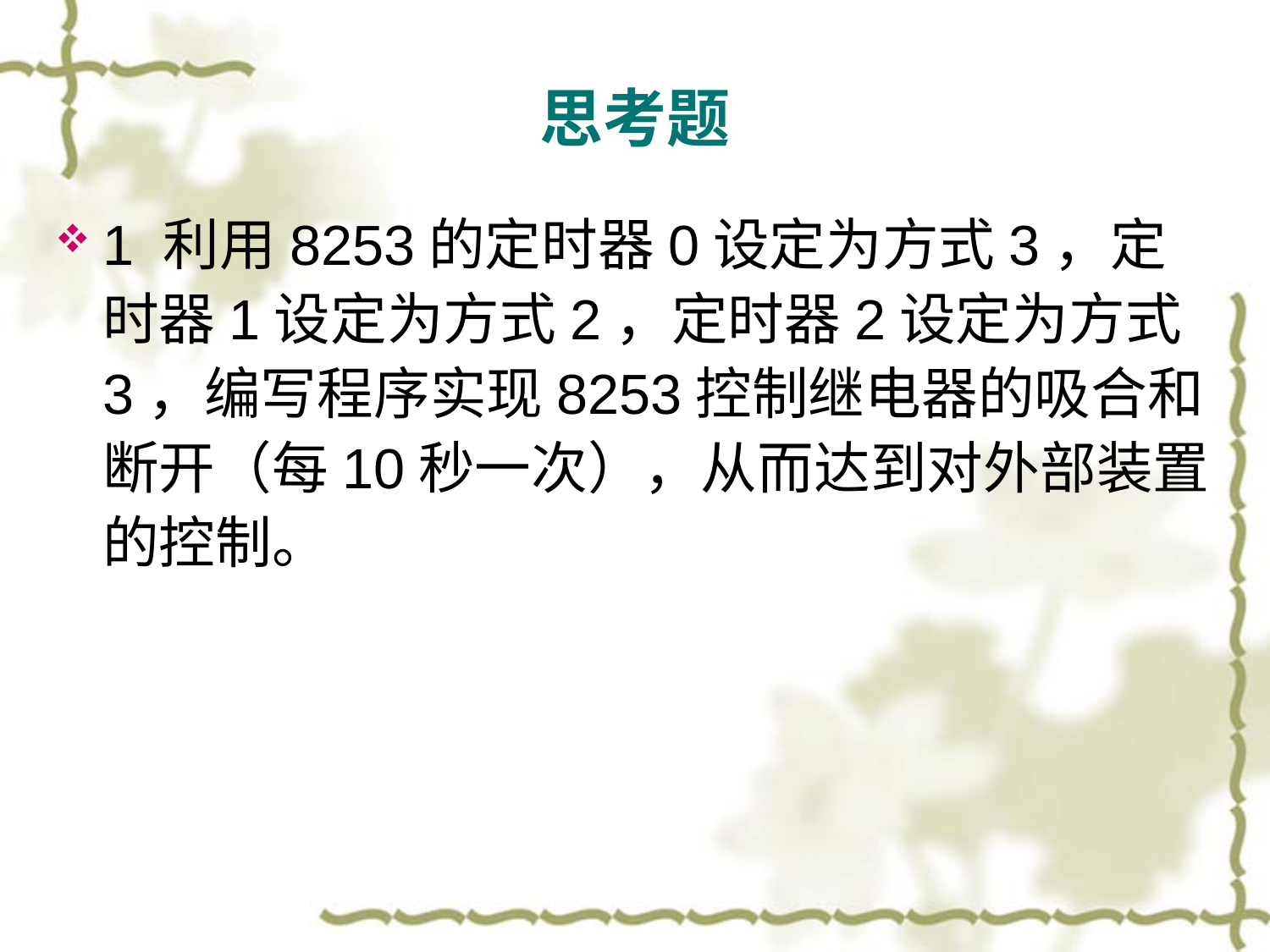

# 思考题
1 利用8253的定时器0设定为方式3，定时器1设定为方式2，定时器2设定为方式3，编写程序实现8253控制继电器的吸合和断开（每10秒一次），从而达到对外部装置的控制。